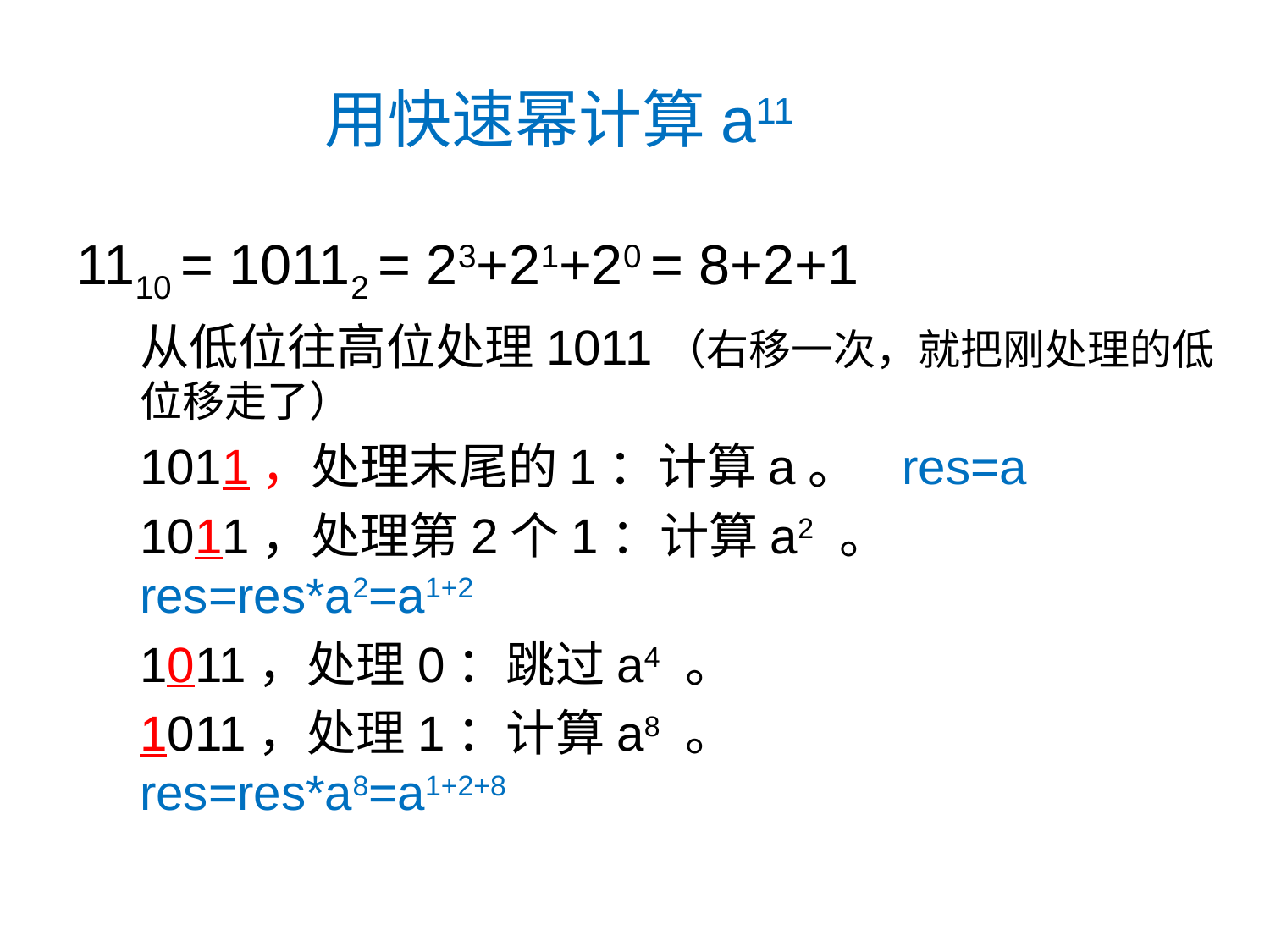

# 用快速幂计算a11
1110 = 10112 = 23+21+20 = 8+2+1
从低位往高位处理1011（右移一次，就把刚处理的低位移走了）
1011，处理末尾的1：计算a。   res=a
1011，处理第2个1：计算a2 。  res=res*a2=a1+2
1011，处理0：跳过a4 。
1011，处理1：计算a8 。            res=res*a8=a1+2+8